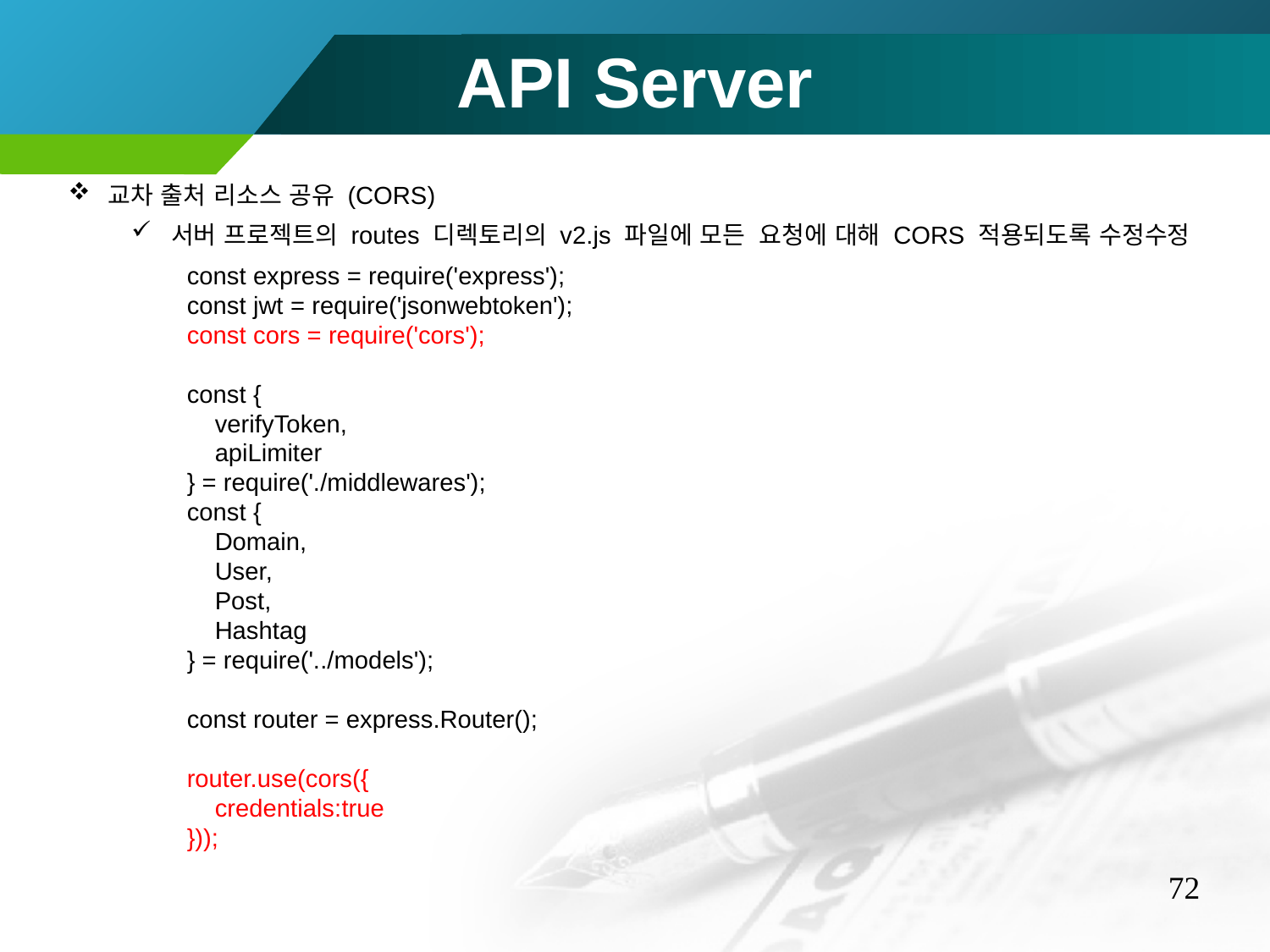

API Server
교차 출처 리소스 공유 (CORS)
서버 프로젝트의 routes 디렉토리의 v2.js 파일에 모든  요청에 대해 CORS 적용되도록 수정수정
const express = require('express');
const jwt = require('jsonwebtoken');
const cors = require('cors');

const {
    verifyToken,
    apiLimiter
} = require('./middlewares');
const {
    Domain,
    User,
    Post,
    Hashtag
} = require('../models');

const router = express.Router();

router.use(cors({
    credentials:true
}));

72